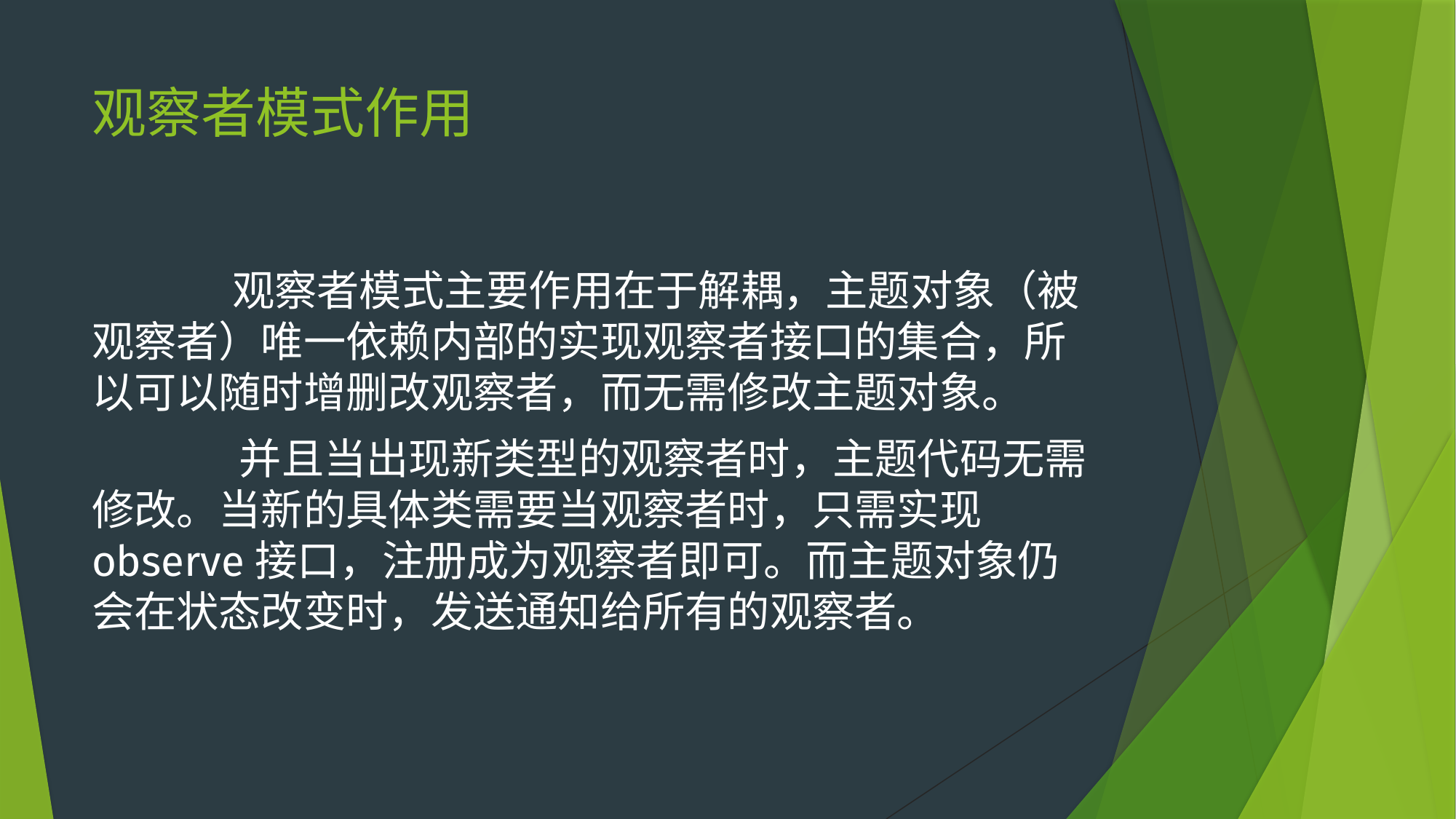

# 观察者模式作用
	    观察者模式主要作用在于解耦，主题对象（被观察者）唯一依赖内部的实现观察者接口的集合，所以可以随时增删改观察者，而无需修改主题对象。
 	   并且当出现新类型的观察者时，主题代码无需修改。当新的具体类需要当观察者时，只需实现observe接口，注册成为观察者即可。而主题对象仍会在状态改变时，发送通知给所有的观察者。